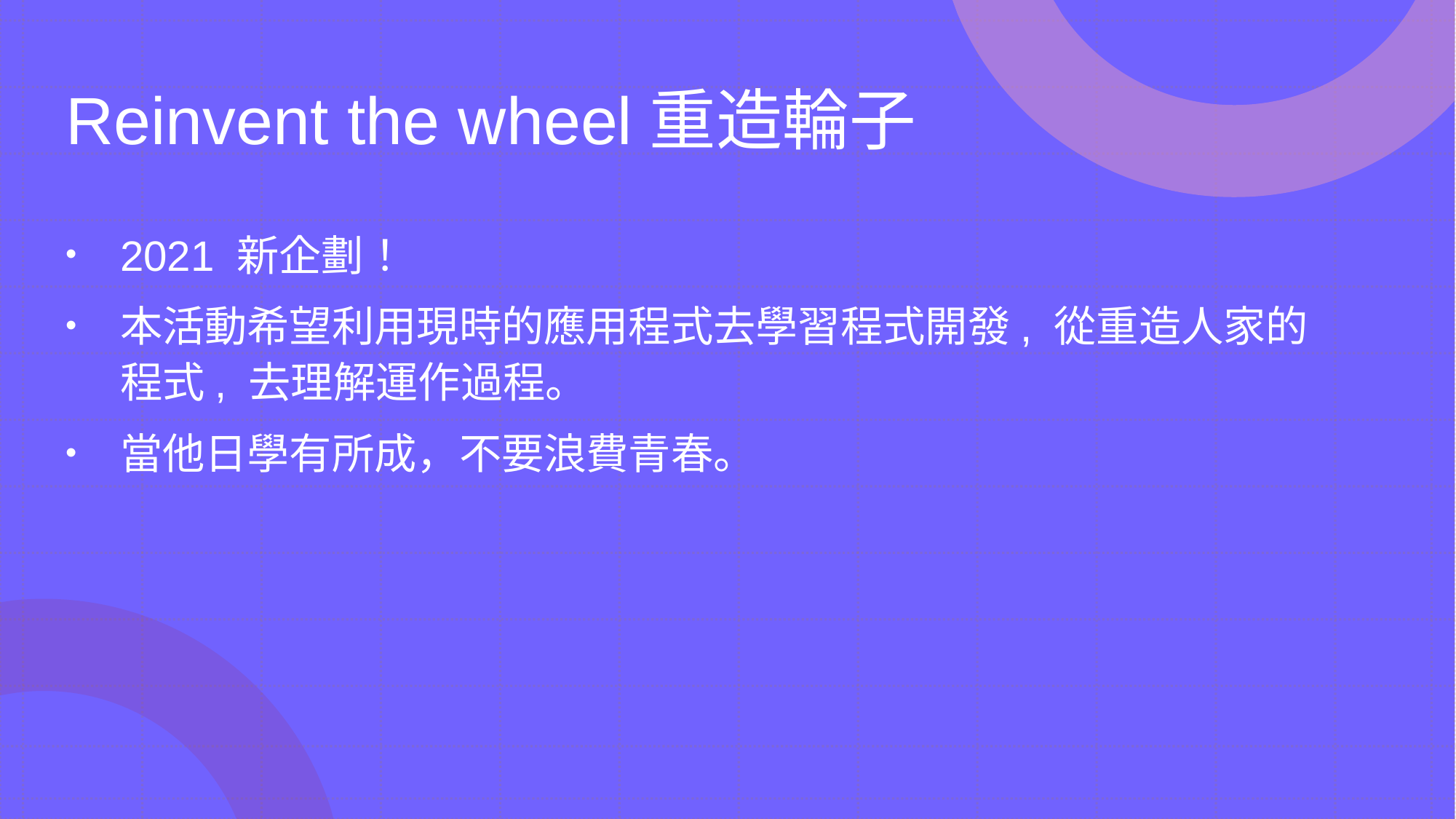

# Reinvent the wheel重造輪子
2021 新企劃！
本活動希望利用現時的應用程式去學習程式開發, 從重造人家的程式, 去理解運作過程。
當他日學有所成，不要浪費青春。